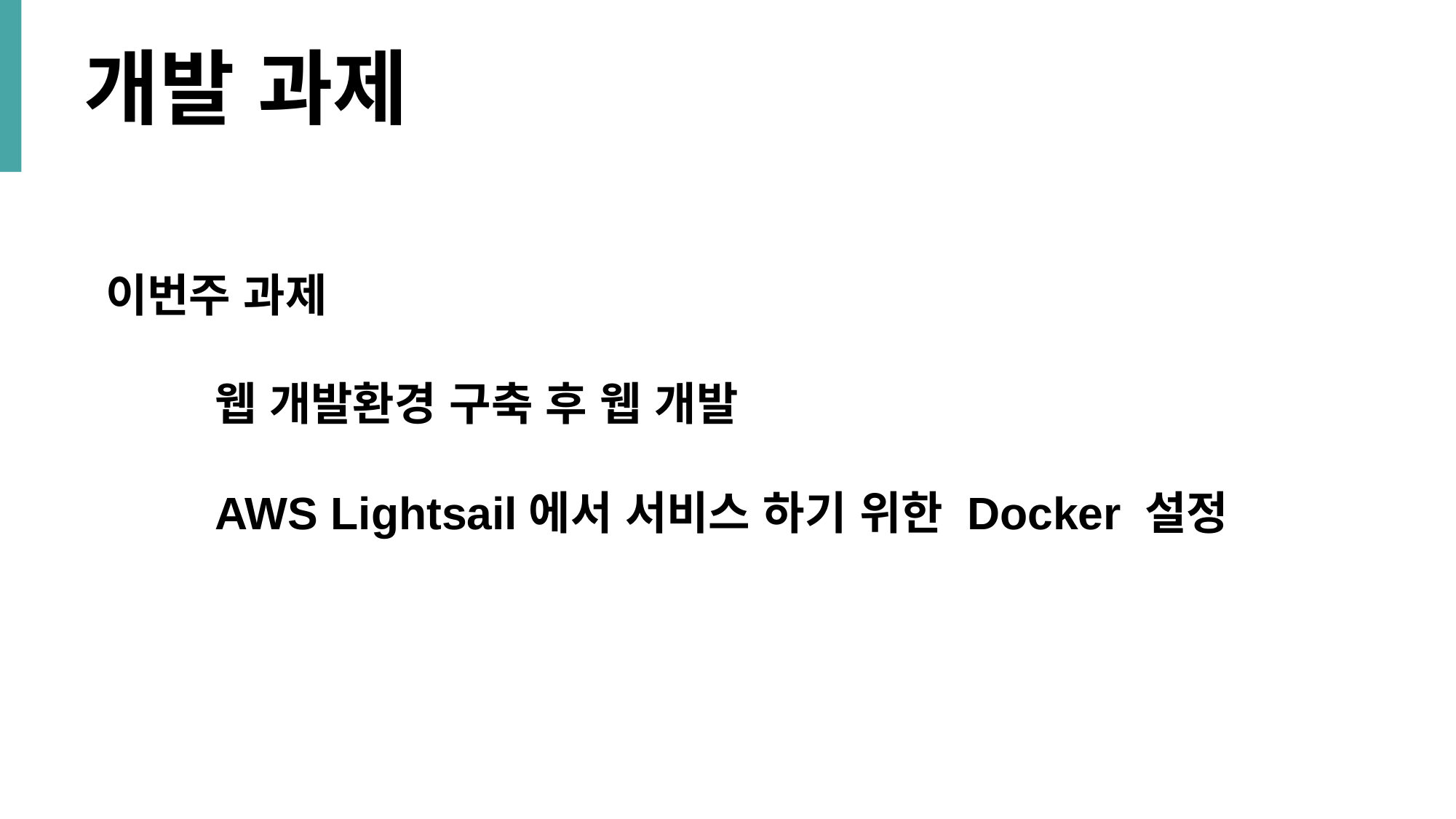

개발 과제
이번주 과제

	웹 개발환경 구축 후 웹 개발

	AWS Lightsail에서 서비스 하기 위한 Docker 설정